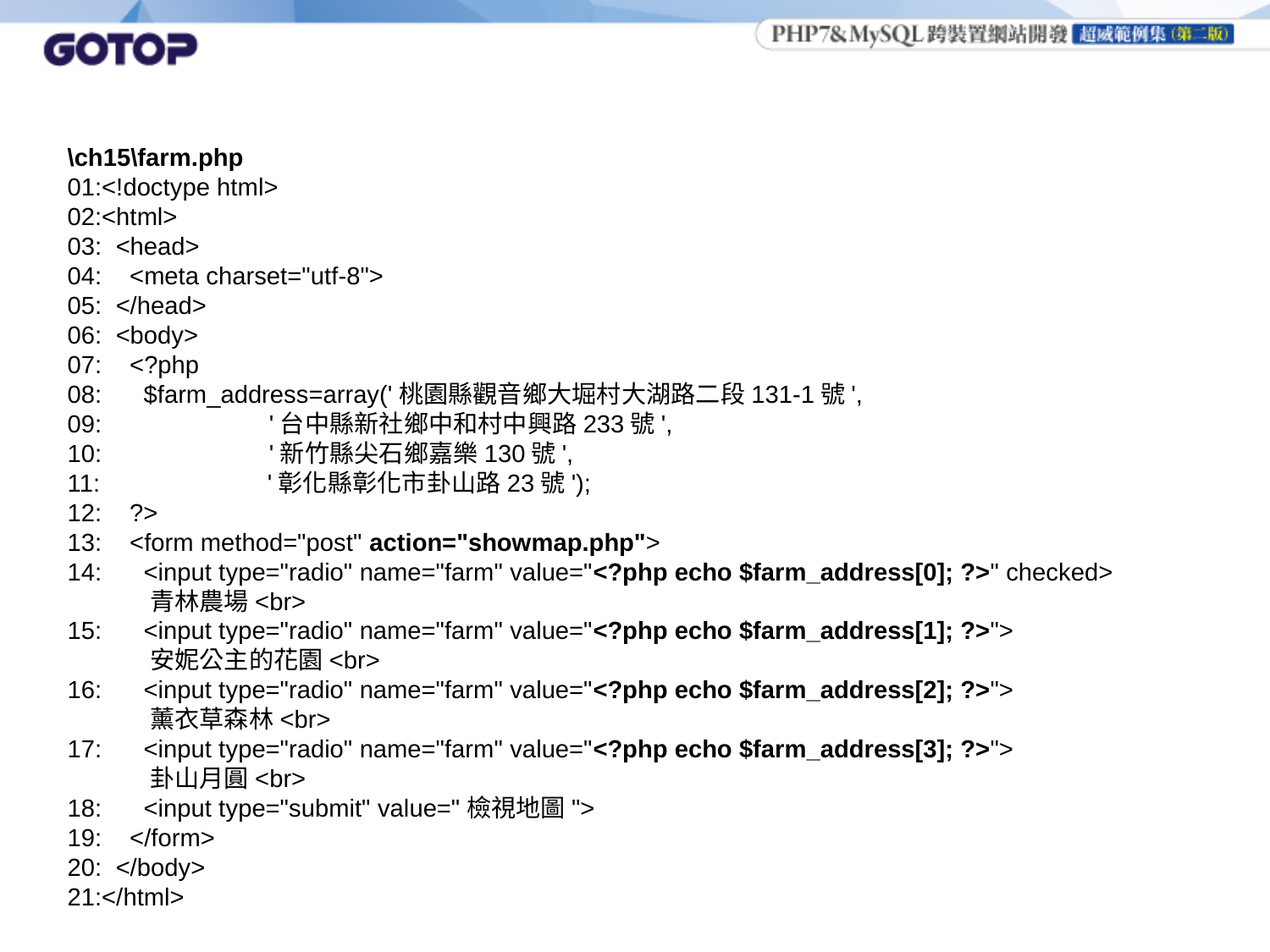

\ch15\farm.php
01:<!doctype html>
02:<html>
03:  <head>
04:    <meta charset="utf-8">
05:  </head>
06:  <body>
07:    <?php
08:      $farm_address=array('桃園縣觀音鄉大堀村大湖路二段131-1號',
09:                        '台中縣新社鄉中和村中興路233號',
10:                        '新竹縣尖石鄉嘉樂130號',
11:                        '彰化縣彰化市卦山路23號');
12:    ?>
13:    <form method="post" action="showmap.php">
14:      <input type="radio" name="farm" value="<?php echo $farm_address[0]; ?>" checked>
           青林農場<br>
15:      <input type="radio" name="farm" value="<?php echo $farm_address[1]; ?>">
           安妮公主的花園<br>
16:      <input type="radio" name="farm" value="<?php echo $farm_address[2]; ?>">
           薰衣草森林<br>
17:      <input type="radio" name="farm" value="<?php echo $farm_address[3]; ?>">
           卦山月圓<br>
18:      <input type="submit" value="檢視地圖">
19:    </form>
20:  </body>
21:</html>